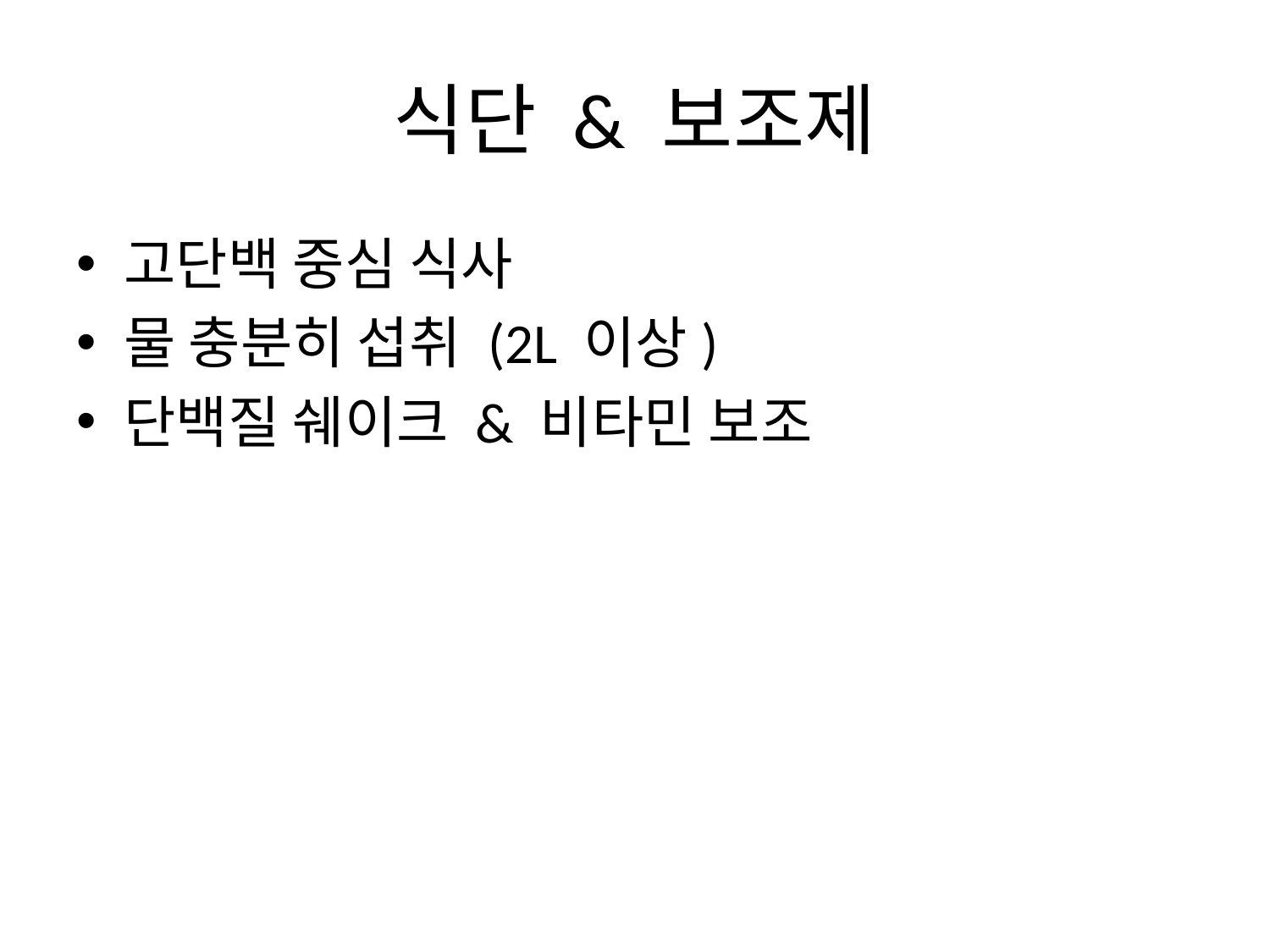

# 식단 & 보조제
고단백 중심 식사
물 충분히 섭취 (2L 이상)
단백질 쉐이크 & 비타민 보조